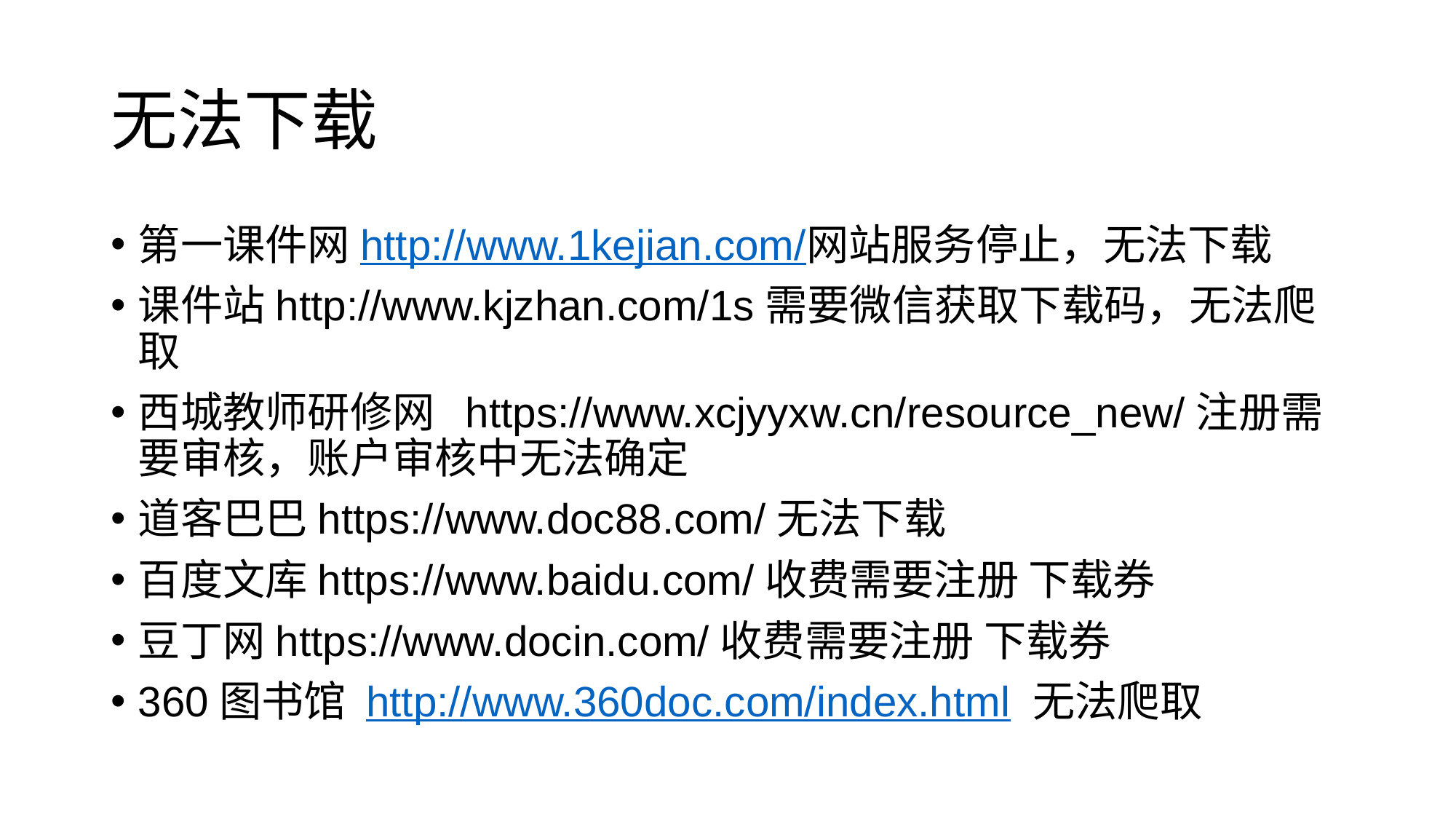

# 无法下载
第一课件网http://www.1kejian.com/网站服务停止，无法下载
课件站http://www.kjzhan.com/1s需要微信获取下载码，无法爬取
西城教师研修网	https://www.xcjyyxw.cn/resource_new/注册需要审核，账户审核中无法确定
道客巴巴https://www.doc88.com/无法下载
百度文库https://www.baidu.com/收费需要注册 下载券
豆丁网https://www.docin.com/收费需要注册 下载券
360图书馆 http://www.360doc.com/index.html 无法爬取